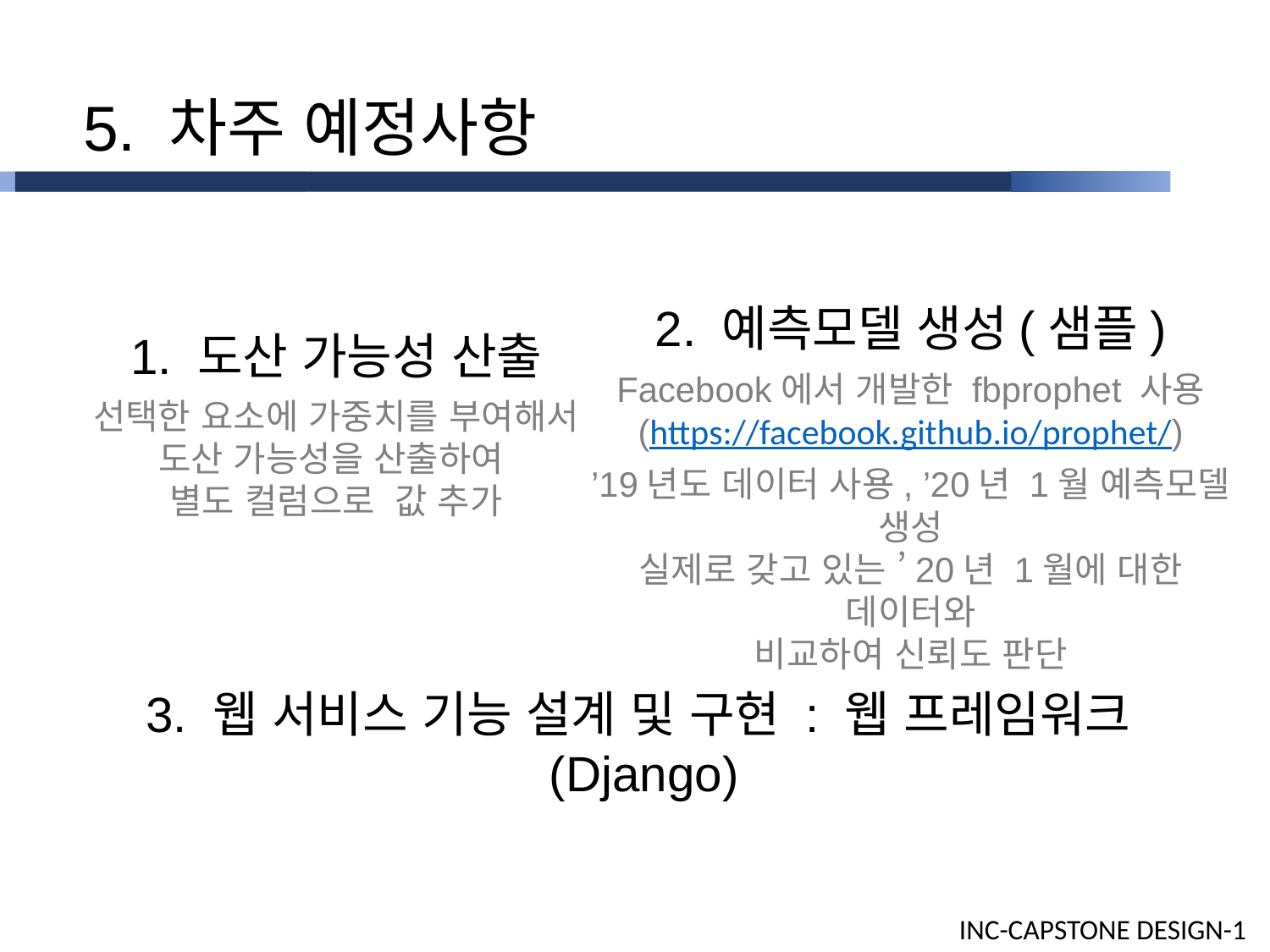

5. 차주 예정사항
2. 예측모델 생성(샘플)

Facebook에서 개발한 fbprophet 사용
(https://facebook.github.io/prophet/)

’19년도 데이터 사용, ’20년 1월 예측모델 생성
실제로 갖고 있는 ’20년 1월에 대한 데이터와
비교하여 신뢰도 판단
1. 도산 가능성 산출

선택한 요소에 가중치를 부여해서
도산 가능성을 산출하여
별도 컬럼으로  값 추가
3. 웹 서비스 기능 설계 및 구현 : 웹 프레임워크(Django)